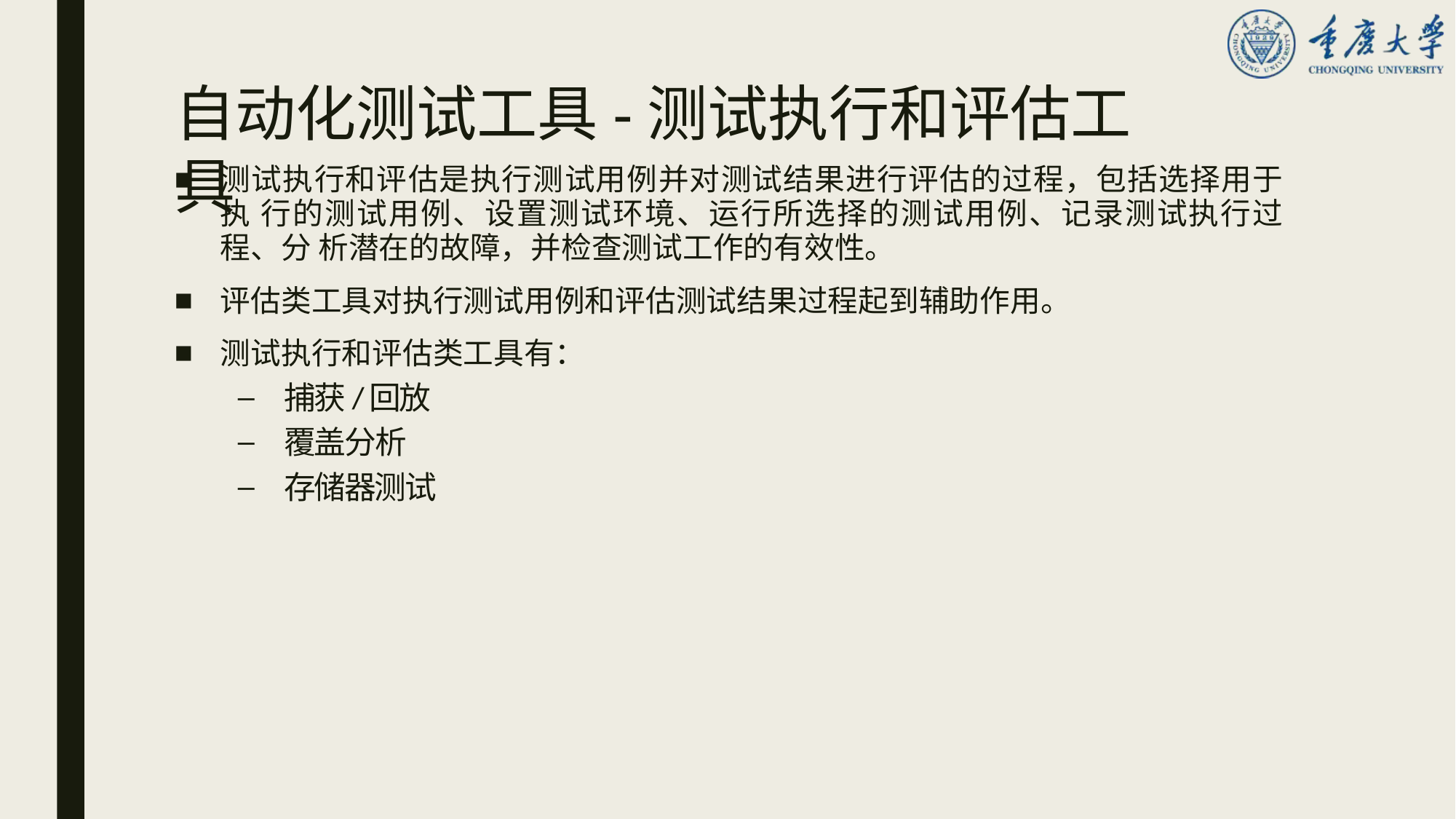

# 自动化测试工具-测试执行和评估工具
测试执行和评估是执行测试用例并对测试结果进行评估的过程，包括选择用于执 行的测试用例、设置测试环境、运行所选择的测试用例、记录测试执行过程、分 析潜在的故障，并检查测试工作的有效性。
评估类工具对执行测试用例和评估测试结果过程起到辅助作用。
测试执行和评估类工具有：
捕获/回放
覆盖分析
存储器测试